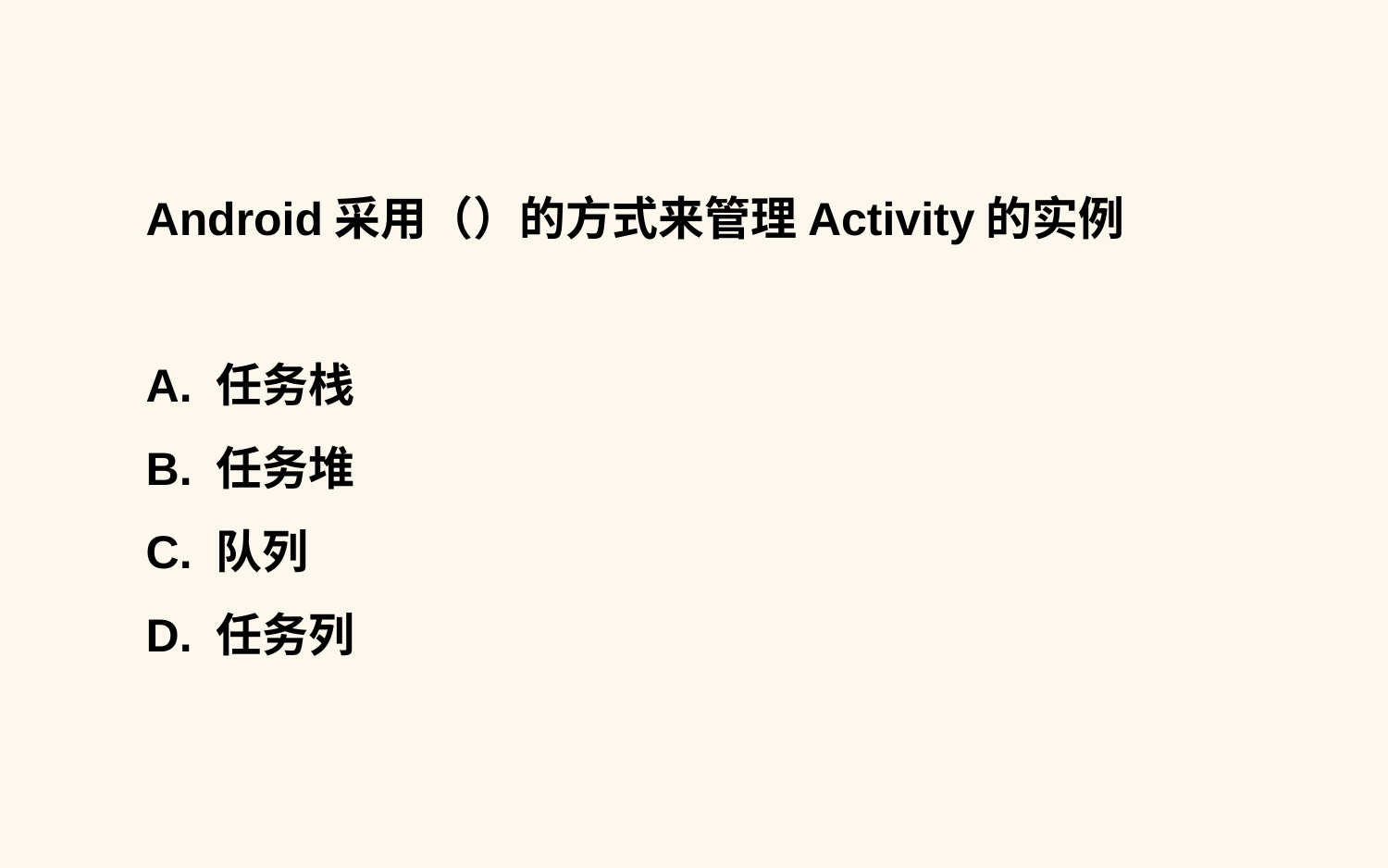

Android采用（）的方式来管理Activity的实例

A. 任务栈
B. 任务堆
C. 队列
D. 任务列